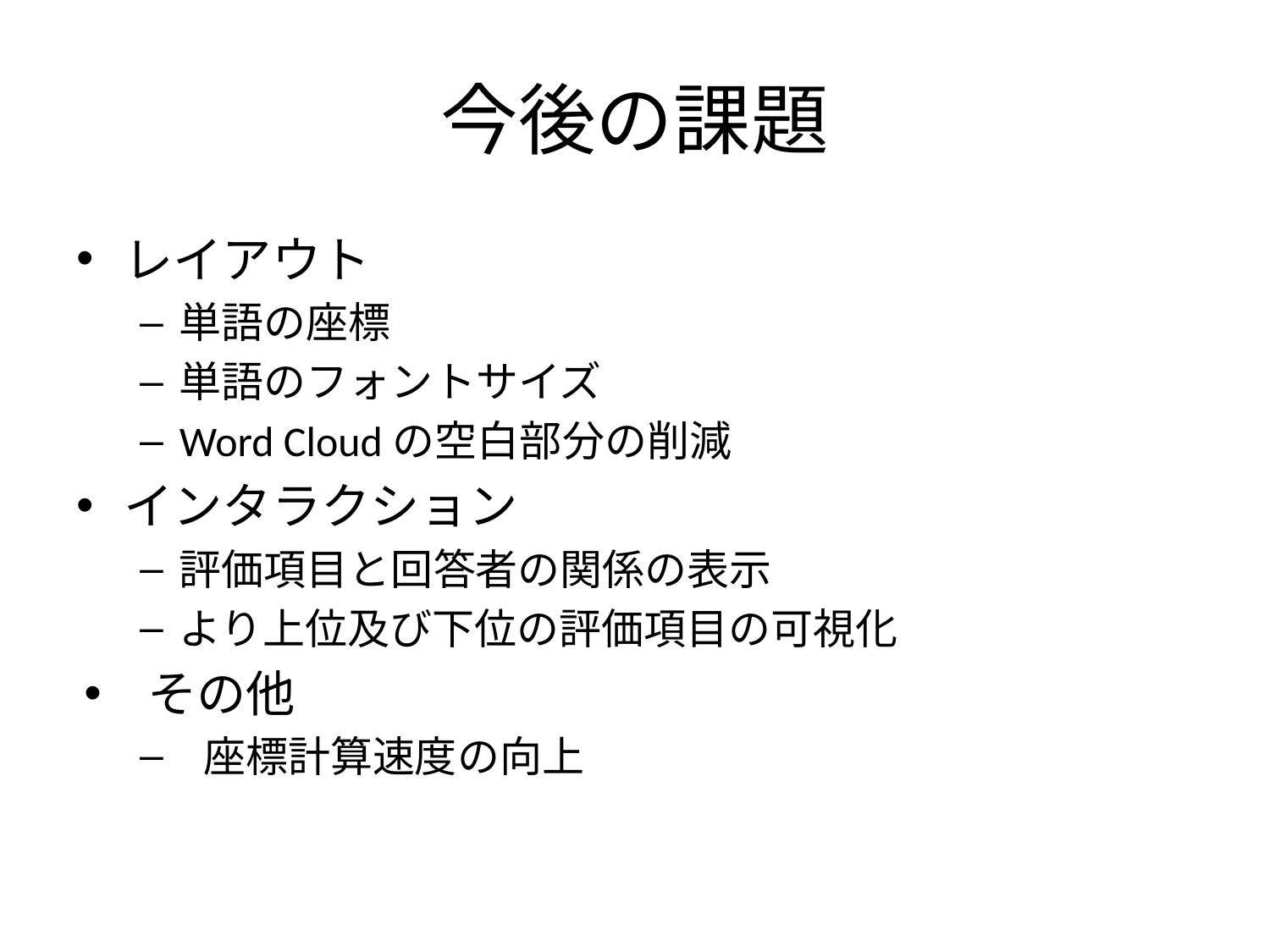

# 今後の課題
レイアウト
単語の座標
単語のフォントサイズ
Word Cloudの空白部分の削減
インタラクション
評価項目と回答者の関係の表示
より上位及び下位の評価項目の可視化
その他
座標計算速度の向上